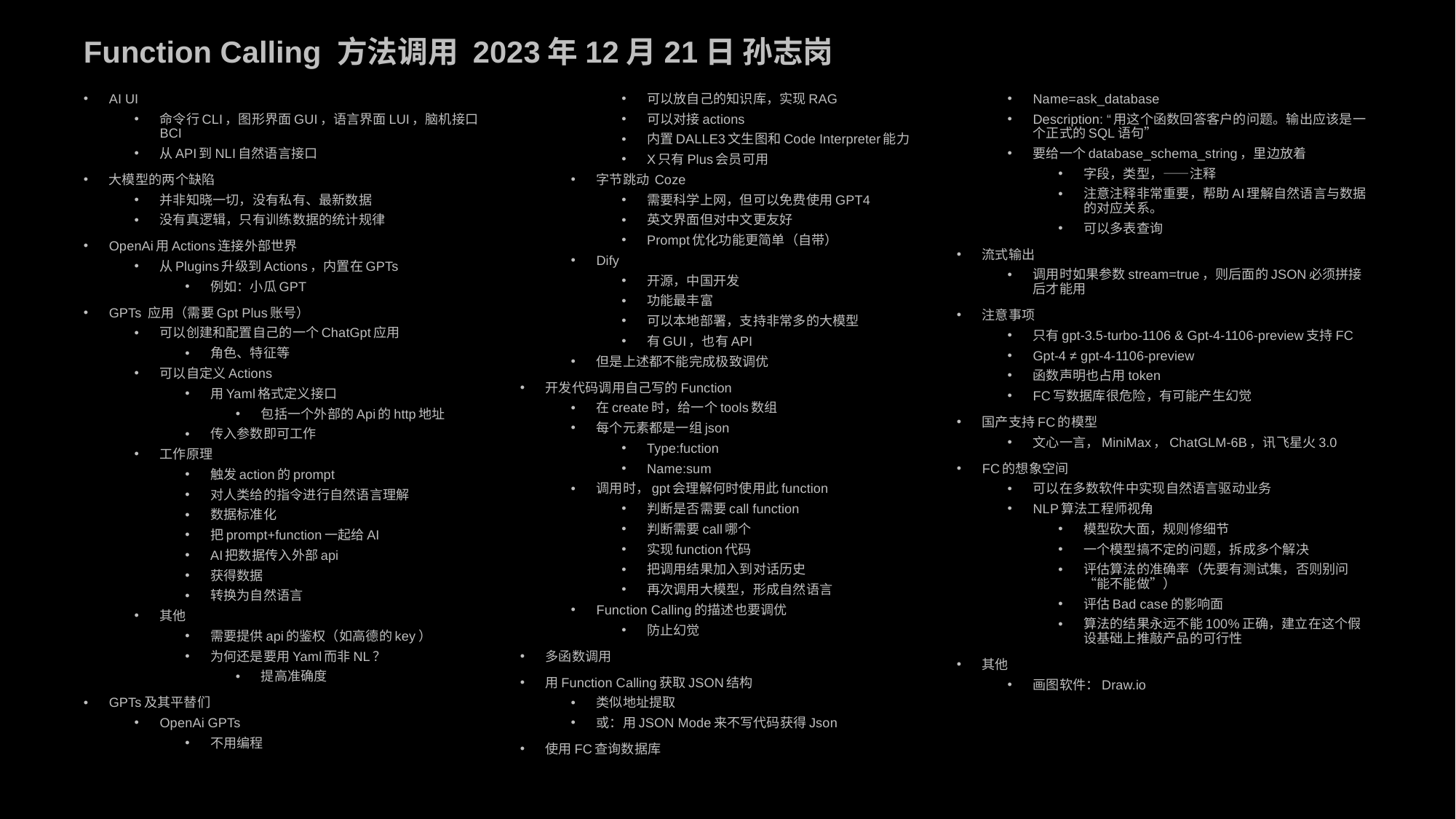

# Function Calling 方法调用 2023年12月21日 孙志岗
AI UI
命令行CLI，图形界面GUI，语言界面LUI，脑机接口BCI
从API到NLI自然语言接口
大模型的两个缺陷
并非知晓一切，没有私有、最新数据
没有真逻辑，只有训练数据的统计规律
OpenAi用Actions连接外部世界
从Plugins升级到Actions，内置在GPTs
例如：小瓜GPT
GPTs 应用（需要Gpt Plus账号）
可以创建和配置自己的一个ChatGpt应用
角色、特征等
可以自定义Actions
用Yaml格式定义接口
包括一个外部的Api的http地址
传入参数即可工作
工作原理
触发action的prompt
对人类给的指令进行自然语言理解
数据标准化
把prompt+function一起给AI
AI把数据传入外部api
获得数据
转换为自然语言
其他
需要提供api的鉴权（如高德的key）
为何还是要用Yaml而非NL？
提高准确度
GPTs及其平替们
OpenAi GPTs
不用编程
可以放自己的知识库，实现RAG
可以对接actions
内置DALLE3文生图和Code Interpreter能力
X只有Plus会员可用
字节跳动 Coze
需要科学上网，但可以免费使用GPT4
英文界面但对中文更友好
Prompt优化功能更简单（自带）
Dify
开源，中国开发
功能最丰富
可以本地部署，支持非常多的大模型
有GUI，也有API
但是上述都不能完成极致调优
开发代码调用自己写的Function
在create时，给一个tools数组
每个元素都是一组json
Type:fuction
Name:sum
调用时，gpt会理解何时使用此function
判断是否需要call function
判断需要call哪个
实现function代码
把调用结果加入到对话历史
再次调用大模型，形成自然语言
Function Calling的描述也要调优
防止幻觉
多函数调用
用Function Calling获取JSON结构
类似地址提取
或：用JSON Mode来不写代码获得Json
使用FC查询数据库
Name=ask_database
Description: “用这个函数回答客户的问题。输出应该是一个正式的SQL语句”
要给一个database_schema_string，里边放着
字段，类型，——注释
注意注释非常重要，帮助AI理解自然语言与数据的对应关系。
可以多表查询
流式输出
调用时如果参数stream=true，则后面的JSON必须拼接后才能用
注意事项
只有gpt-3.5-turbo-1106 & Gpt-4-1106-preview支持FC
Gpt-4 ≠ gpt-4-1106-preview
函数声明也占用token
FC写数据库很危险，有可能产生幻觉
国产支持FC的模型
文心一言，MiniMax，ChatGLM-6B，讯飞星火3.0
FC的想象空间
可以在多数软件中实现自然语言驱动业务
NLP算法工程师视角
模型砍大面，规则修细节
一个模型搞不定的问题，拆成多个解决
评估算法的准确率（先要有测试集，否则别问“能不能做”）
评估Bad case的影响面
算法的结果永远不能100%正确，建立在这个假设基础上推敲产品的可行性
其他
画图软件：Draw.io